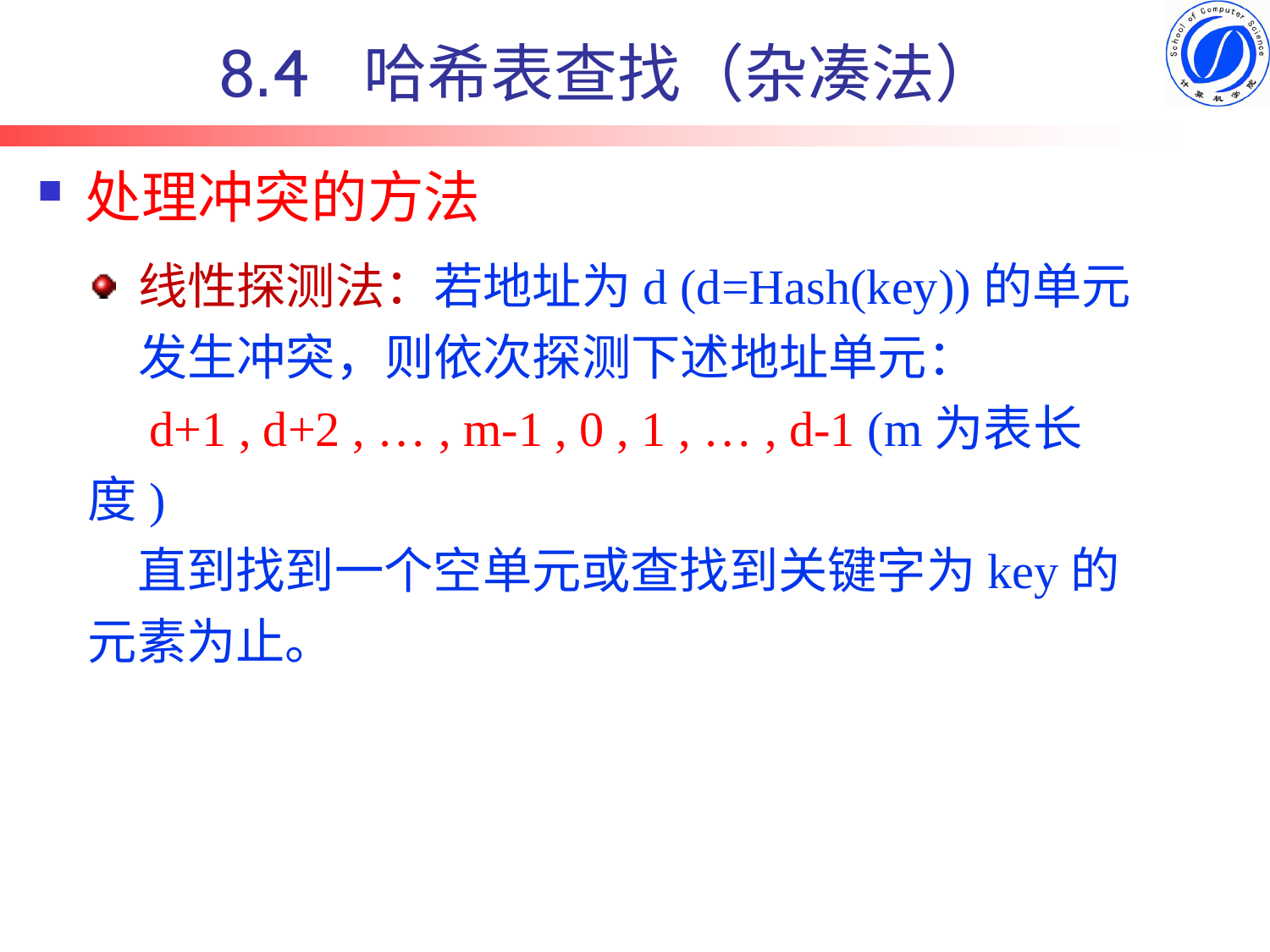

# 8.4  哈希表查找（杂凑法）
处理冲突的方法
线性探测法：若地址为d (d=Hash(key))的单元发生冲突，则依次探测下述地址单元：
　d+1 , d+2 , … , m-1 , 0 , 1 , … , d-1 (m为表长度)
　直到找到一个空单元或查找到关键字为key的元素为止。